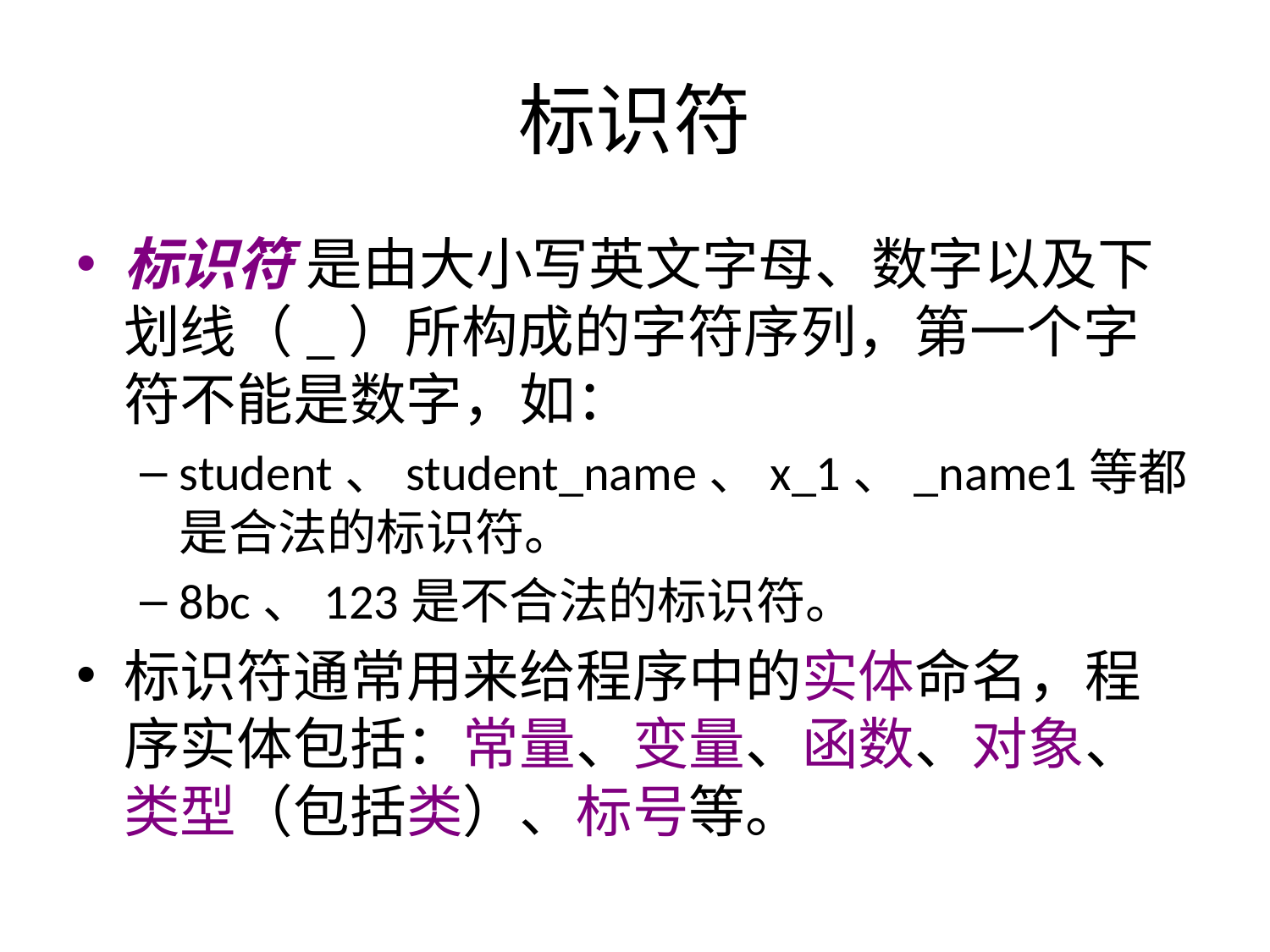

# 标识符
标识符 是由大小写英文字母、数字以及下划线（_）所构成的字符序列，第一个字符不能是数字，如：
student、student_name、x_1、_name1等都是合法的标识符。
8bc、123是不合法的标识符。
标识符通常用来给程序中的实体命名，程序实体包括：常量、变量、函数、对象、类型（包括类）、标号等。